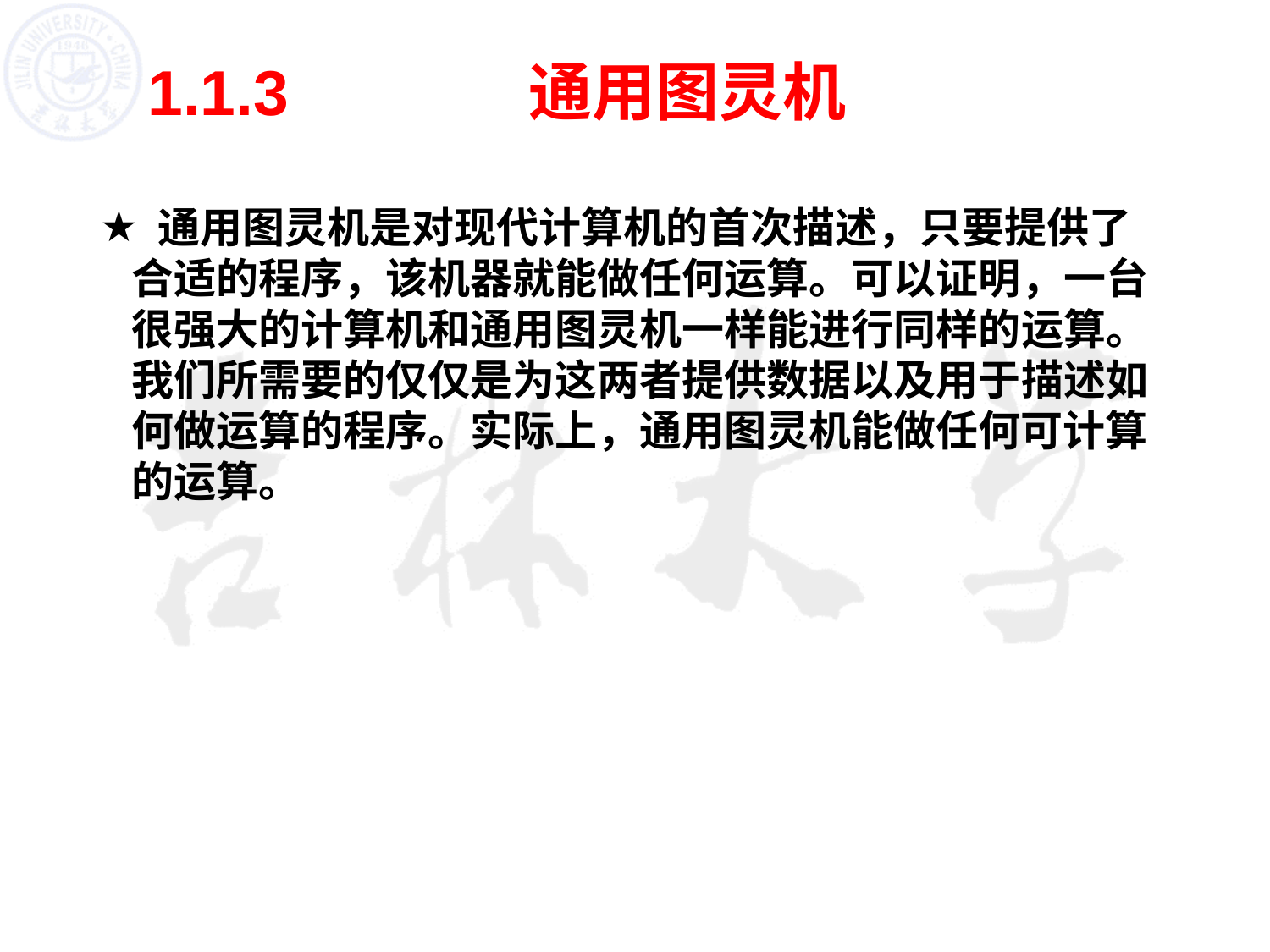

# 1.1.3		通用图灵机
 通用图灵机是对现代计算机的首次描述，只要提供了合适的程序，该机器就能做任何运算。可以证明，一台很强大的计算机和通用图灵机一样能进行同样的运算。我们所需要的仅仅是为这两者提供数据以及用于描述如何做运算的程序。实际上，通用图灵机能做任何可计算的运算。